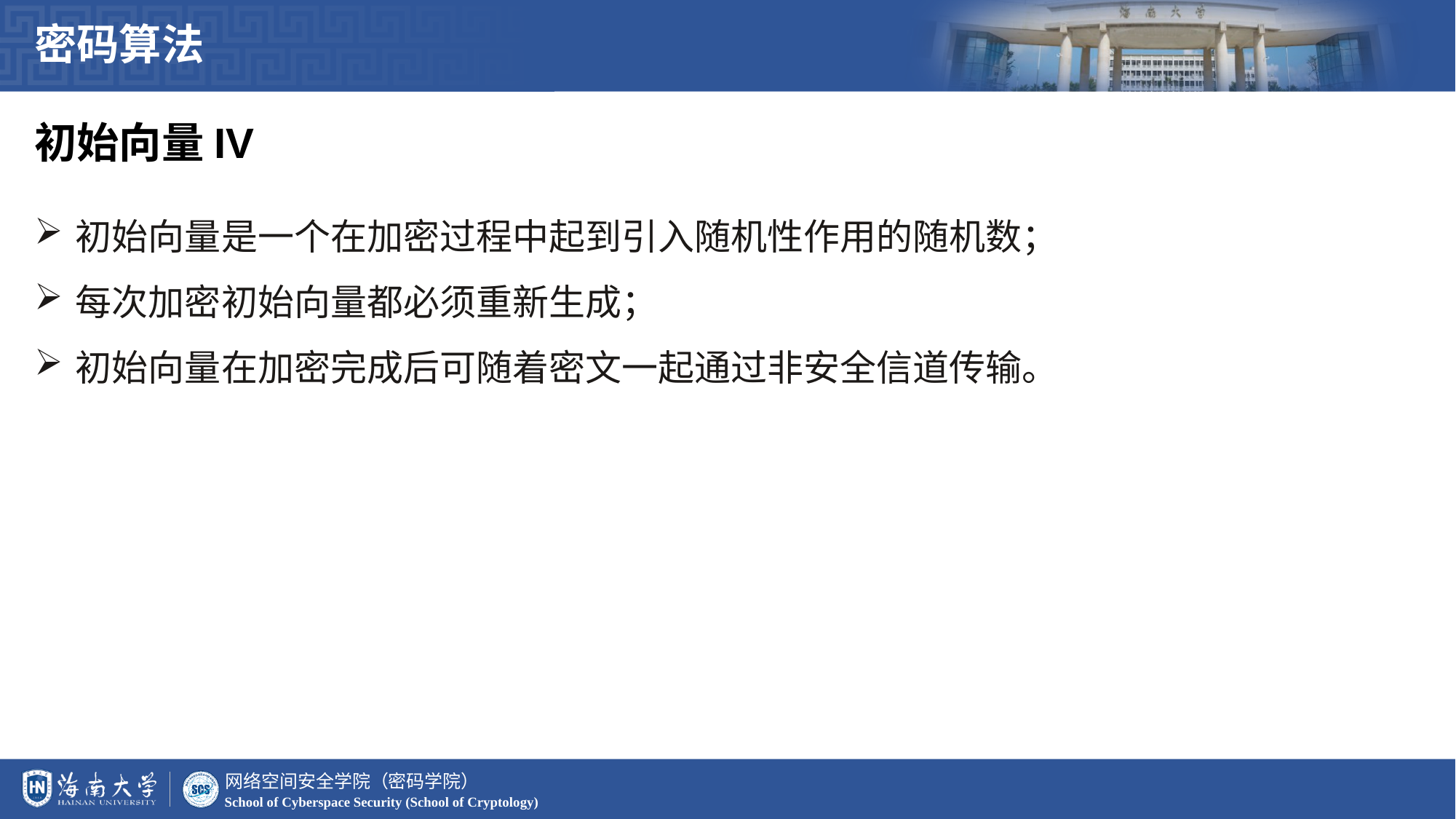

密码算法
初始向量IV
初始向量是一个在加密过程中起到引入随机性作用的随机数；
每次加密初始向量都必须重新生成；
初始向量在加密完成后可随着密文一起通过非安全信道传输。
7